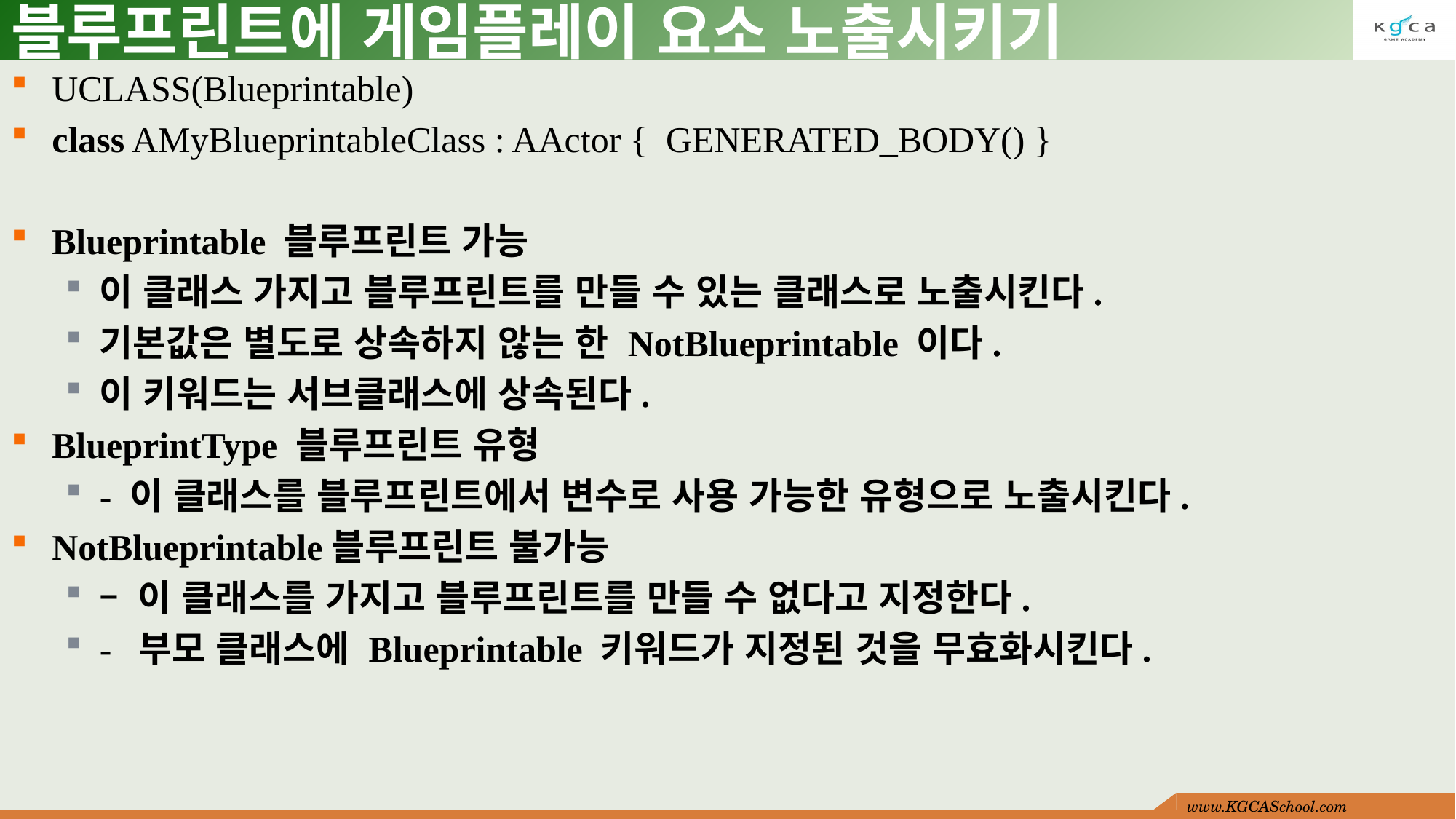

# 블루프린트에 게임플레이 요소 노출시키기
UCLASS(Blueprintable)
class AMyBlueprintableClass : AActor {  GENERATED_BODY() }

Blueprintable 블루프린트 가능
이 클래스 가지고 블루프린트를 만들 수 있는 클래스로 노출시킨다.
기본값은 별도로 상속하지 않는 한 NotBlueprintable 이다.
이 키워드는 서브클래스에 상속된다.
BlueprintType 블루프린트 유형
- 이 클래스를 블루프린트에서 변수로 사용 가능한 유형으로 노출시킨다.
NotBlueprintable블루프린트 불가능
– 이 클래스를 가지고 블루프린트를 만들 수 없다고 지정한다.
-  부모 클래스에 Blueprintable 키워드가 지정된 것을 무효화시킨다.